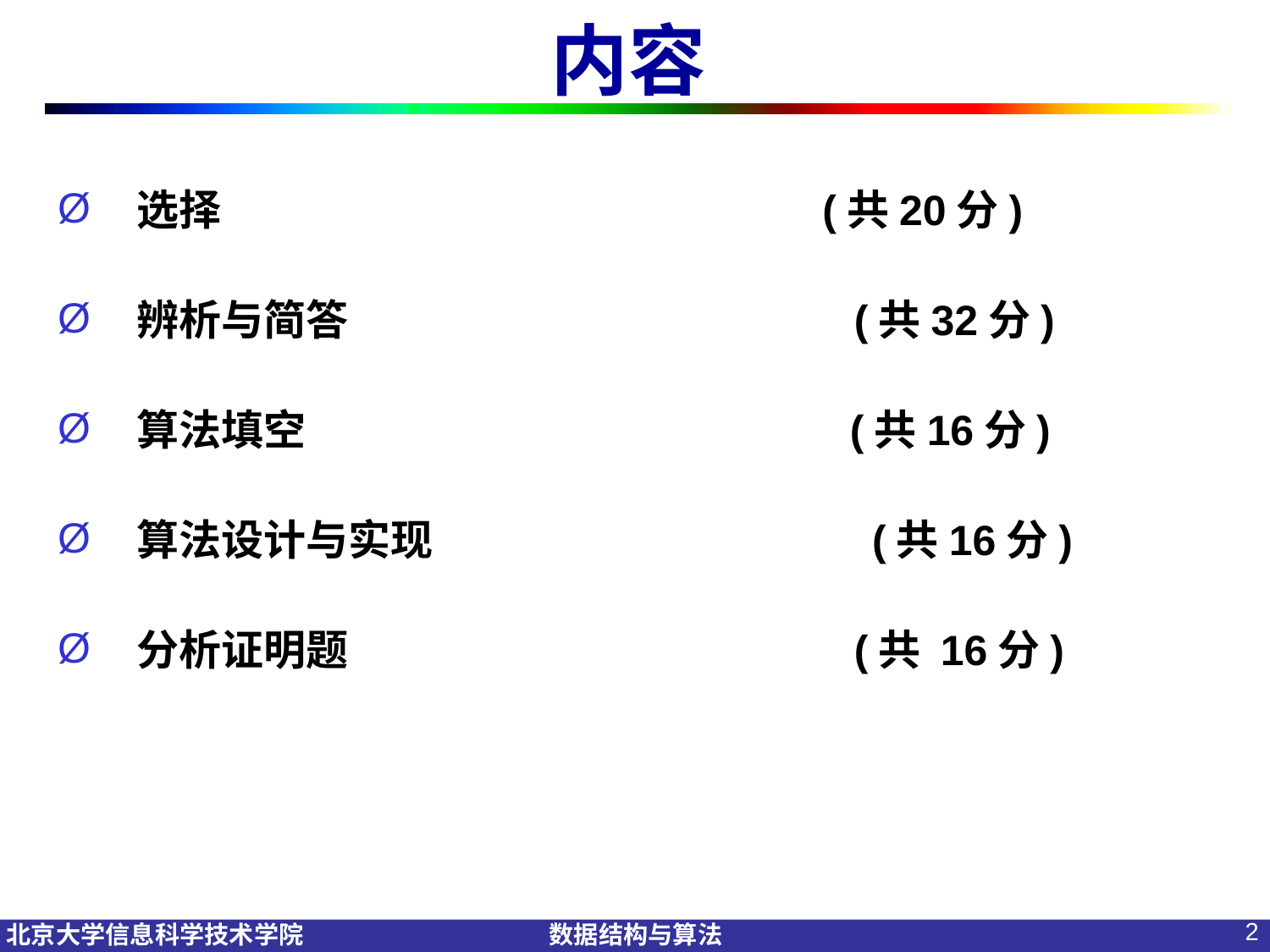

# 内容
选择                                                              (共20分)
辨析与简答                                                    (共32分)
算法填空                                                        (共16分)
算法设计与实现                                             (共16分)
分析证明题                                                    (共 16分)

2